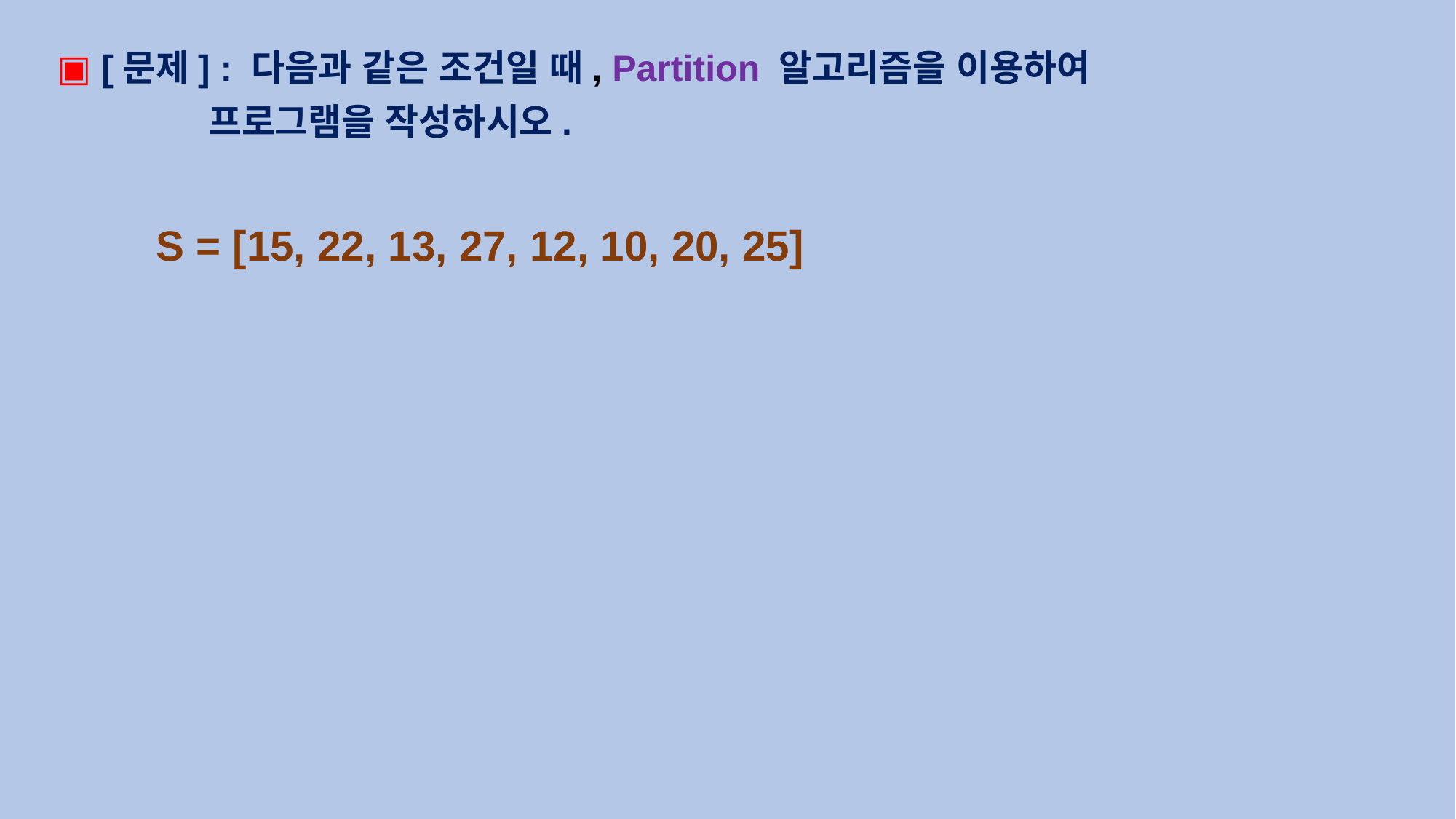

▣ [문제] : 다음과 같은 조건일 때, Partition 알고리즘을 이용하여
              프로그램을 작성하시오.

             S = [15, 22, 13, 27, 12, 10, 20, 25]